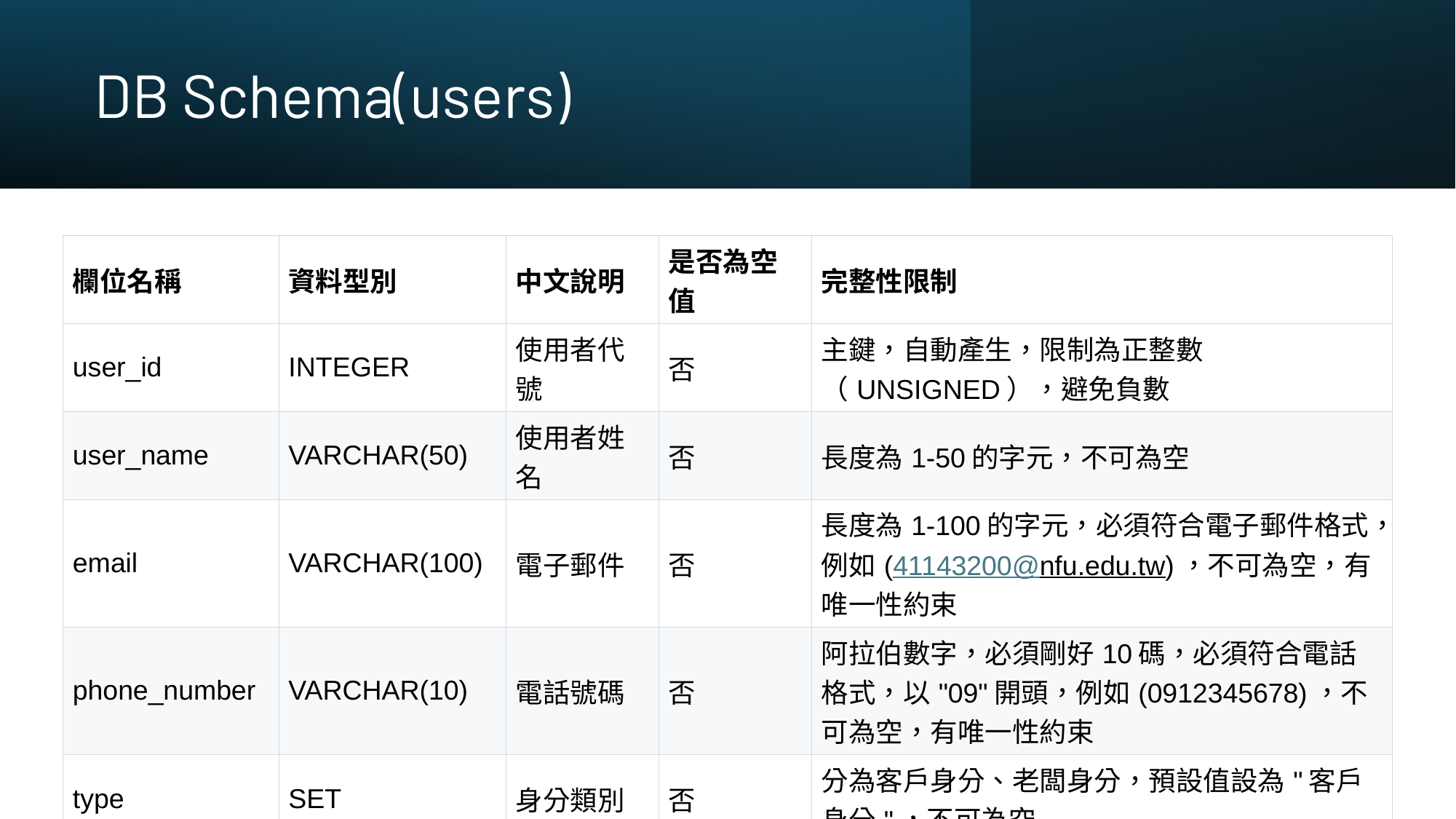

# DB Schema(users)
| 欄位名稱 | 資料型別 | 中文說明 | 是否為空值 | 完整性限制 |
| --- | --- | --- | --- | --- |
| user\_id | INTEGER | 使用者代號 | 否 | 主鍵，自動產生，限制為正整數（UNSIGNED），避免負數 |
| user\_name | VARCHAR(50) | 使用者姓名 | 否 | 長度為1-50的字元，不可為空 |
| email | VARCHAR(100) | 電子郵件 | 否 | 長度為1-100的字元，必須符合電子郵件格式，例如(41143200@nfu.edu.tw)，不可為空，有唯一性約束 |
| phone\_number | VARCHAR(10) | 電話號碼 | 否 | 阿拉伯數字，必須剛好10碼，必須符合電話格式，以"09"開頭，例如(0912345678)，不可為空，有唯一性約束 |
| type | SET | 身分類別 | 否 | 分為客戶身分、老闆身分，預設值設為"客戶身分"，不可為空 |